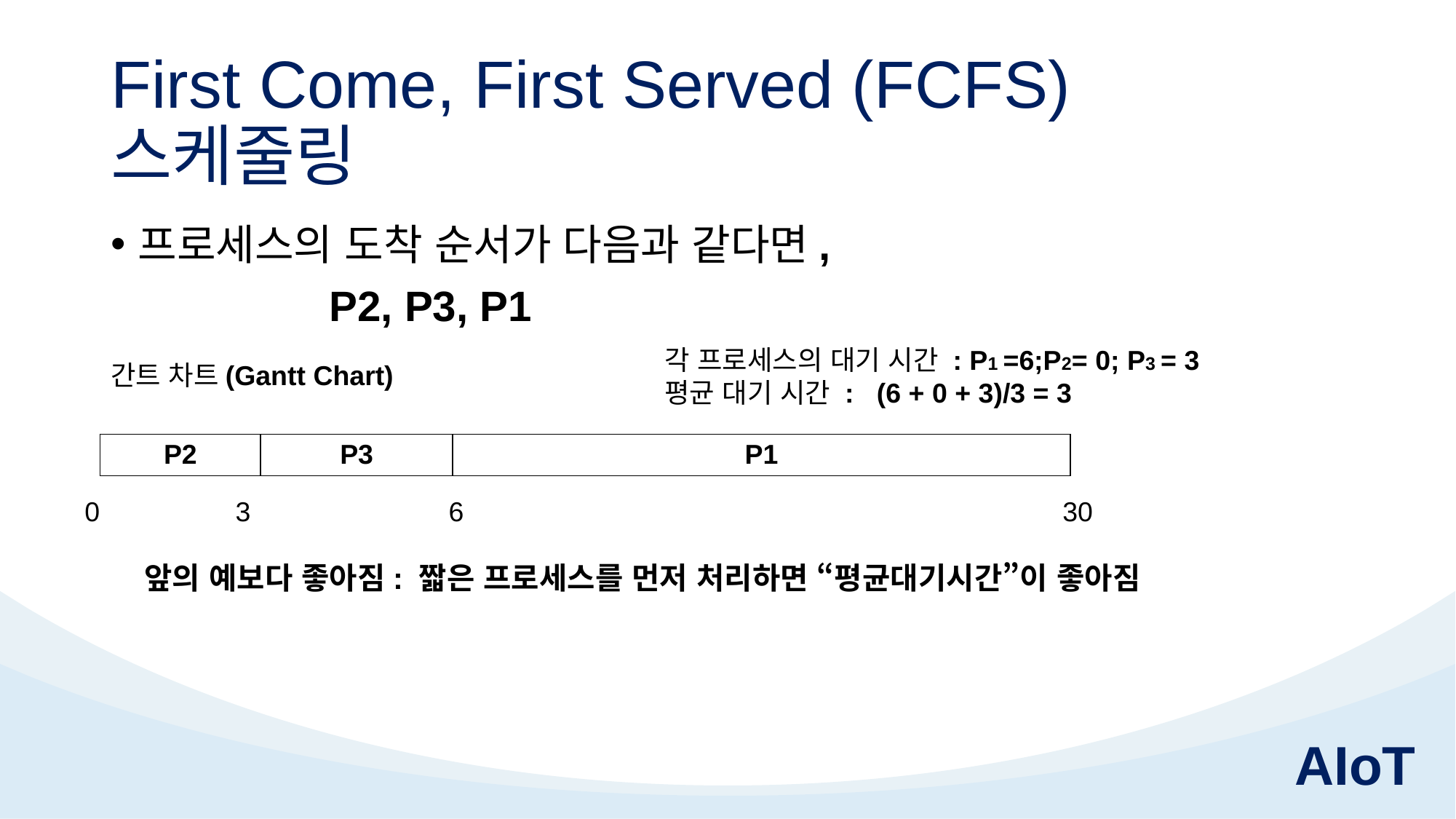

# First Come, First Served (FCFS) 스케줄링
프로세스의 도착 순서가 다음과 같다면,
		P2, P3, P1

각 프로세스의 대기 시간 : P1 =6;P2= 0; P3 = 3
평균 대기 시간 :   (6 + 0 + 3)/3 = 3

간트 차트(Gantt Chart)
| P2 | P3 | P1 |
| --- | --- | --- |
0
3
6
30

앞의 예보다 좋아짐: 짧은 프로세스를 먼저 처리하면 “평균대기시간”이 좋아짐